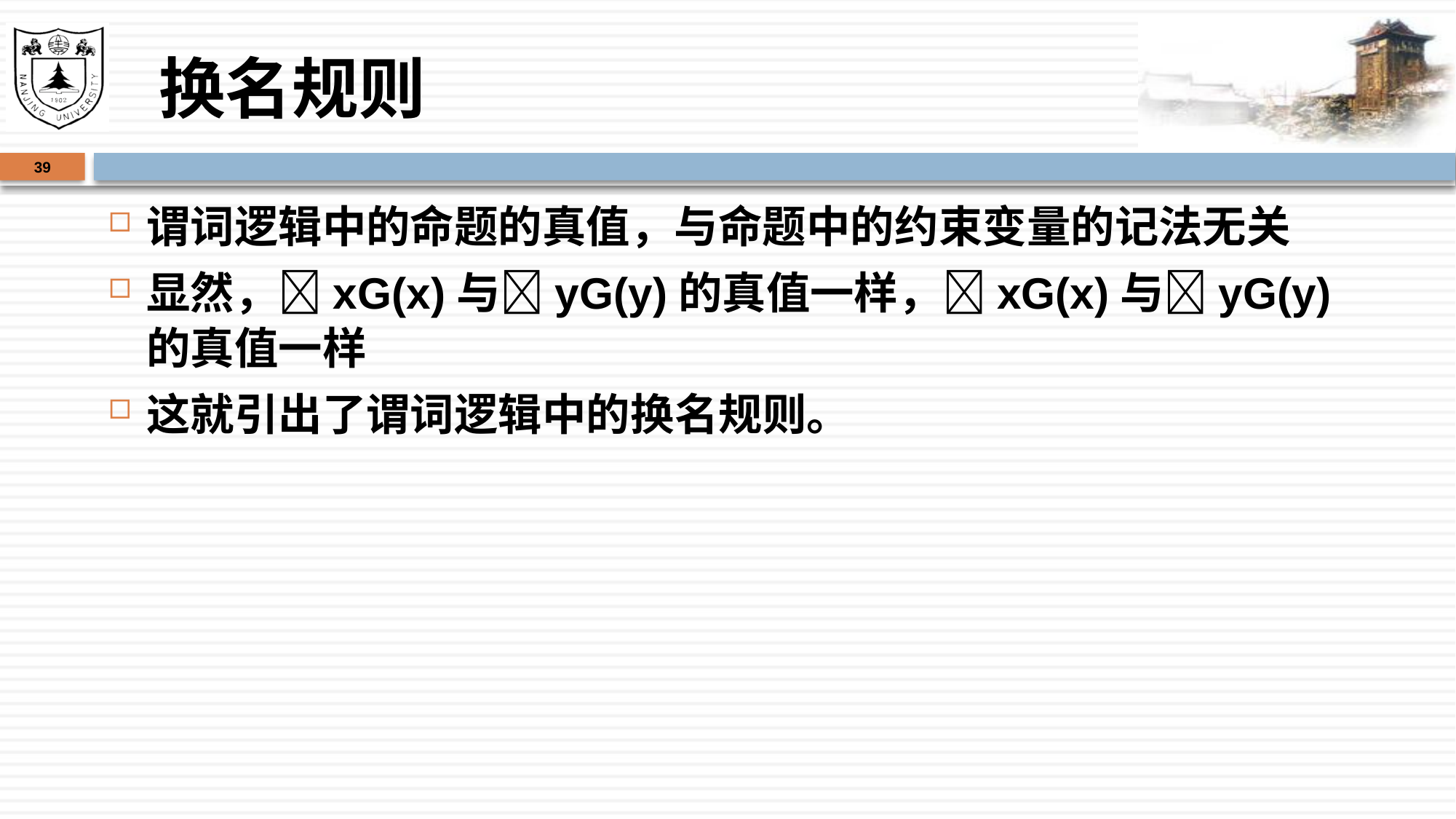

# 换名规则
39
谓词逻辑中的命题的真值，与命题中的约束变量的记法无关
显然，∃xG(x)与∃yG(y)的真值一样，∀xG(x)与∀yG(y)的真值一样
这就引出了谓词逻辑中的换名规则。